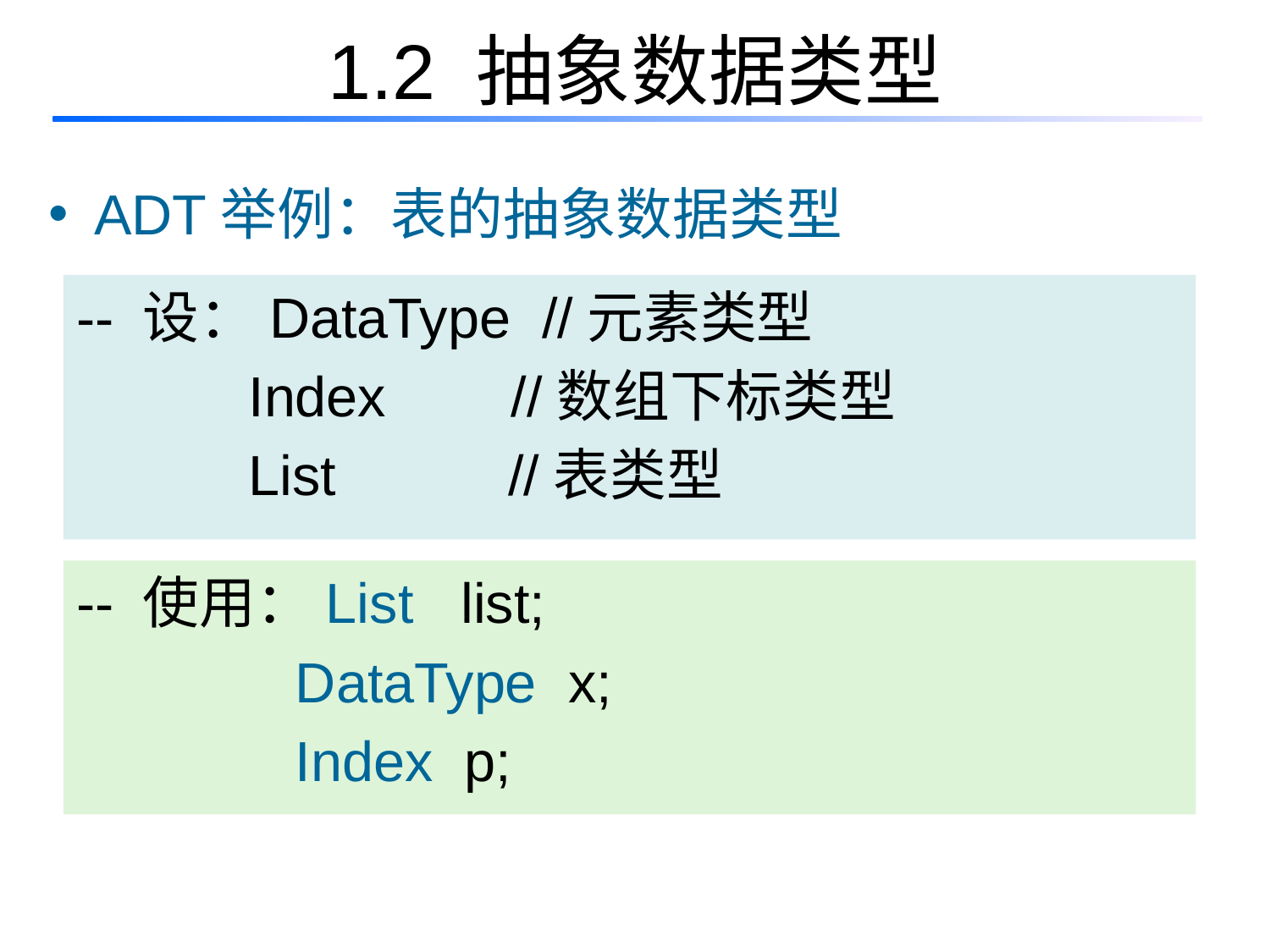

# 1.2 抽象数据类型

 ADT举例：表的抽象数据类型
-- 设：DataType  //元素类型
           Index        //数组下标类型
           List           //表类型
-- 使用：List   list;
              DataType  x;
              Index  p;